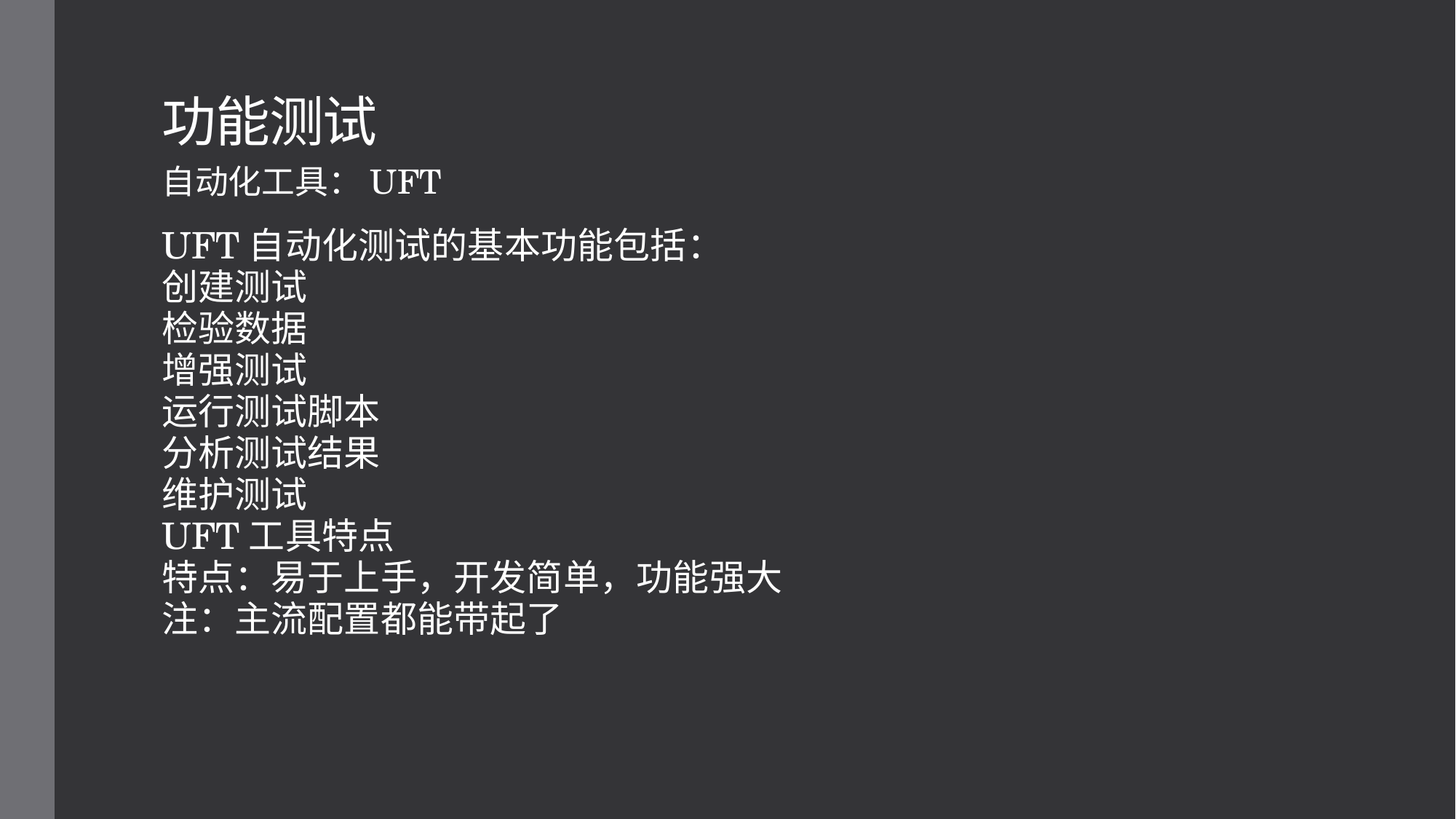

# 功能测试
自动化工具：UFT
UFT自动化测试的基本功能包括：
创建测试
检验数据
增强测试
运行测试脚本
分析测试结果
维护测试
UFT工具特点
特点：易于上手，开发简单，功能强大
注：主流配置都能带起了